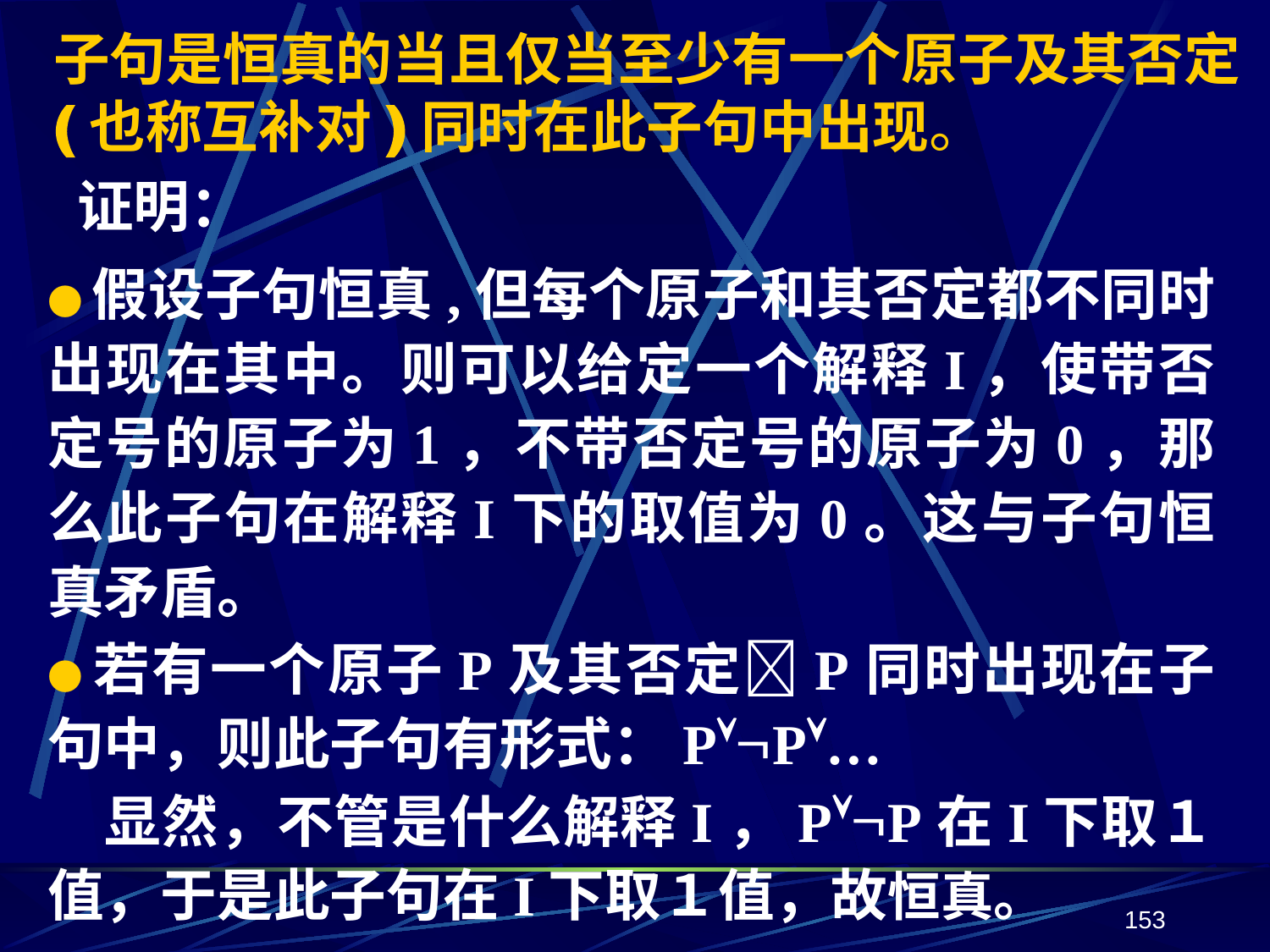

# 子句是恒真的当且仅当至少有一个原子及其否定(也称互补对)同时在此子句中出现。
 证明：
●假设子句恒真,但每个原子和其否定都不同时出现在其中。则可以给定一个解释I，使带否定号的原子为1，不带否定号的原子为0，那么此子句在解释I下的取值为0。这与子句恒真矛盾。
●若有一个原子P及其否定¬P同时出现在子句中，则此子句有形式：	P∨¬P∨…
　显然，不管是什么解释I，P∨¬P在I下取１值，于是此子句在I下取１值，故恒真。

153